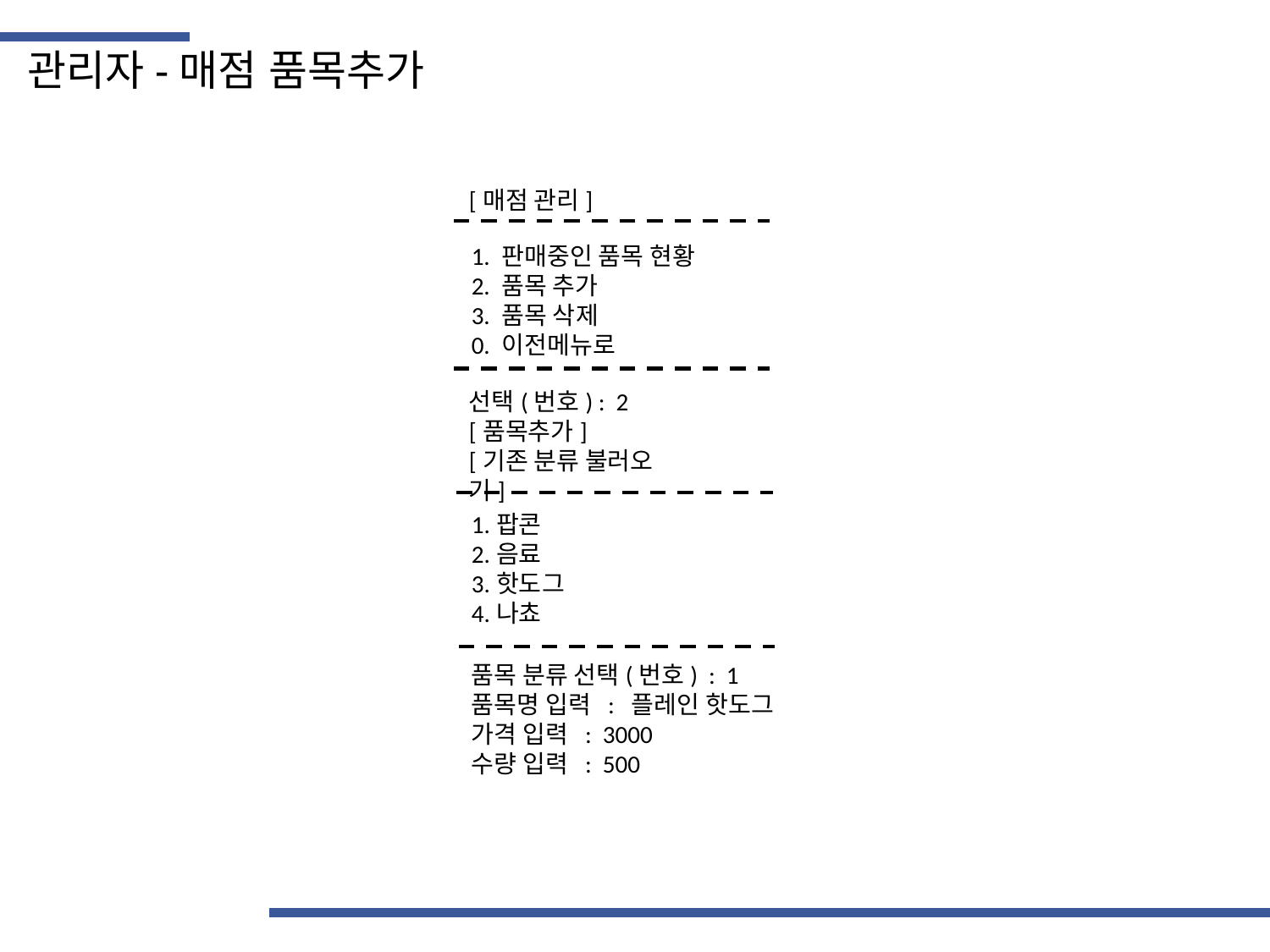

관리자-매점 품목추가
[매점 관리]
1. 판매중인 품목 현황
2. 품목 추가
3. 품목 삭제
0. 이전메뉴로
선택(번호) :  2
[품목추가]
[기존 분류 불러오기]
1.팝콘
2.음료
3.핫도그
4.나쵸
품목 분류 선택(번호)  :  1
품목명 입력  :  플레인 핫도그
가격 입력  :  3000
수량 입력  :  500